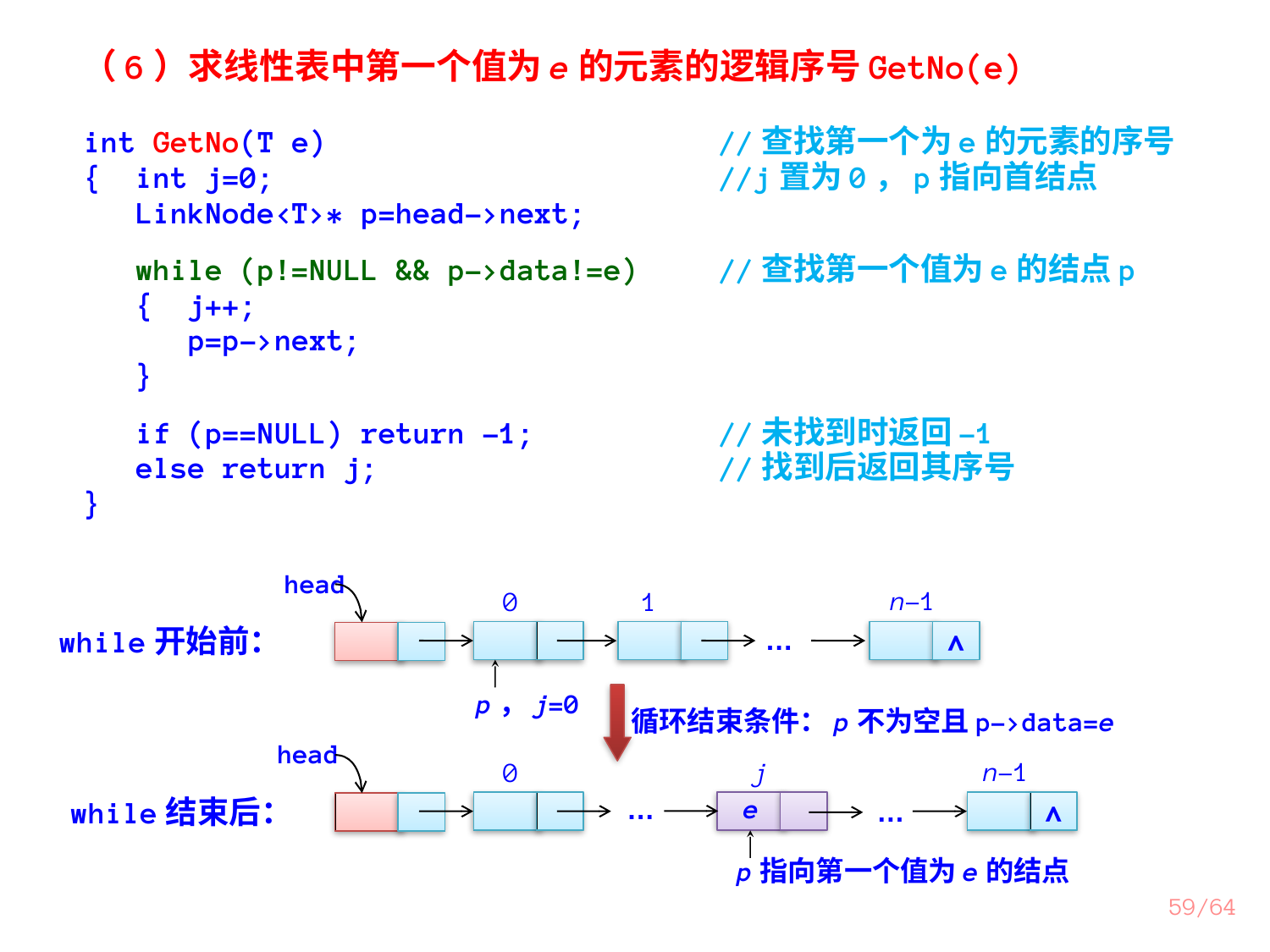

（6）求线性表中第一个值为e的元素的逻辑序号GetNo(e)
int GetNo(T e)				//查找第一个为e的元素的序号
{  int j=0;				//j置为0，p指向首结点
   LinkNode<T>* p=head->next;
   while (p!=NULL && p->data!=e)	//查找第一个值为e的结点p
   {  j++;
      p=p->next;
   }
   if (p==NULL) return -1;		//未找到时返回-1
   else return j;			//找到后返回其序号
}
head
n-1
0
1

while开始前：

∧
…

p，j=0
循环结束条件：p不为空且p->data=e
head
n-1
0
j

…
e

while结束后：

∧

…

p指向第一个值为e的结点
59/64